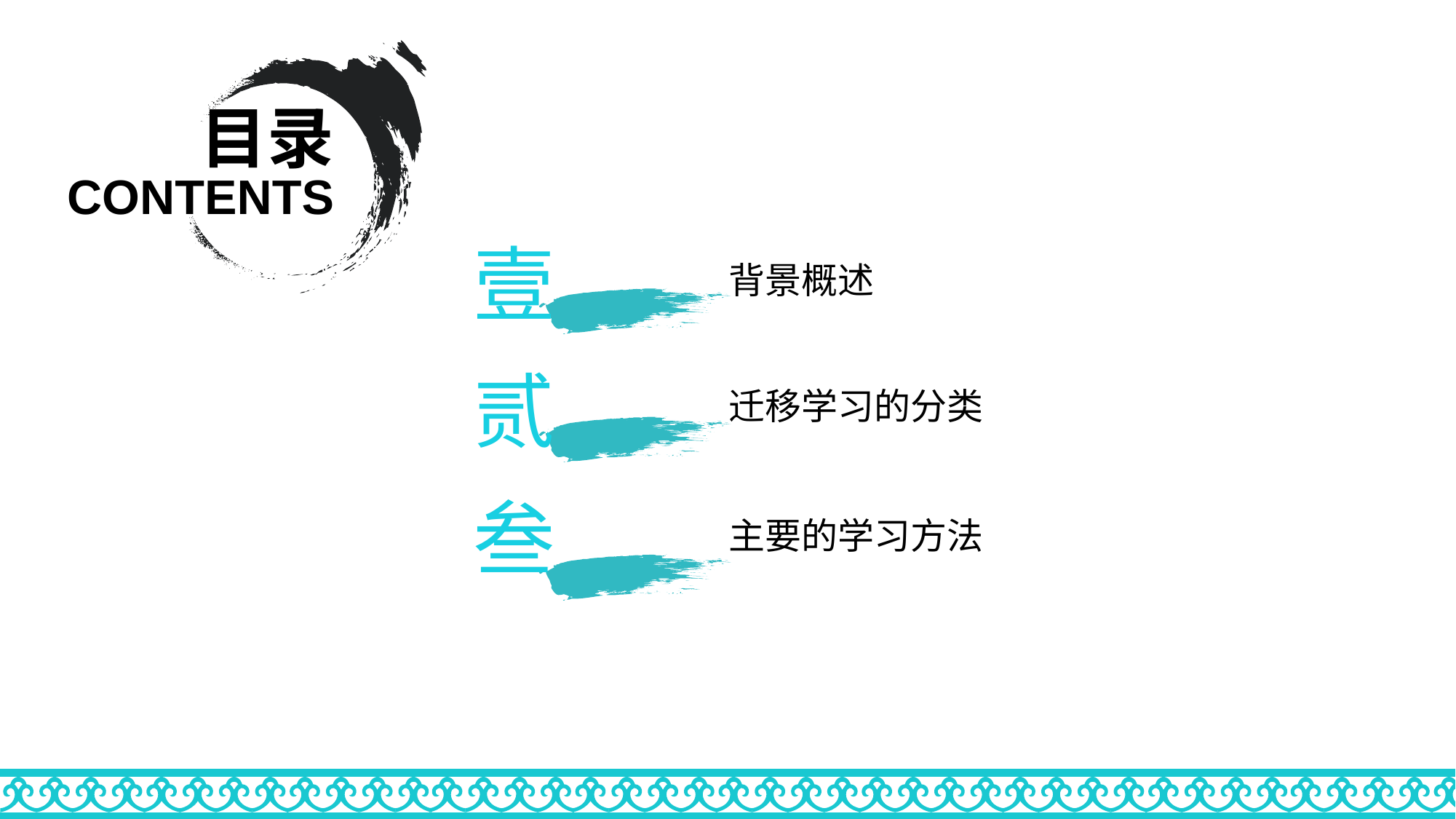

目录
CONTENTS
壹
背景概述
贰
迁移学习的分类
叁
主要的学习方法